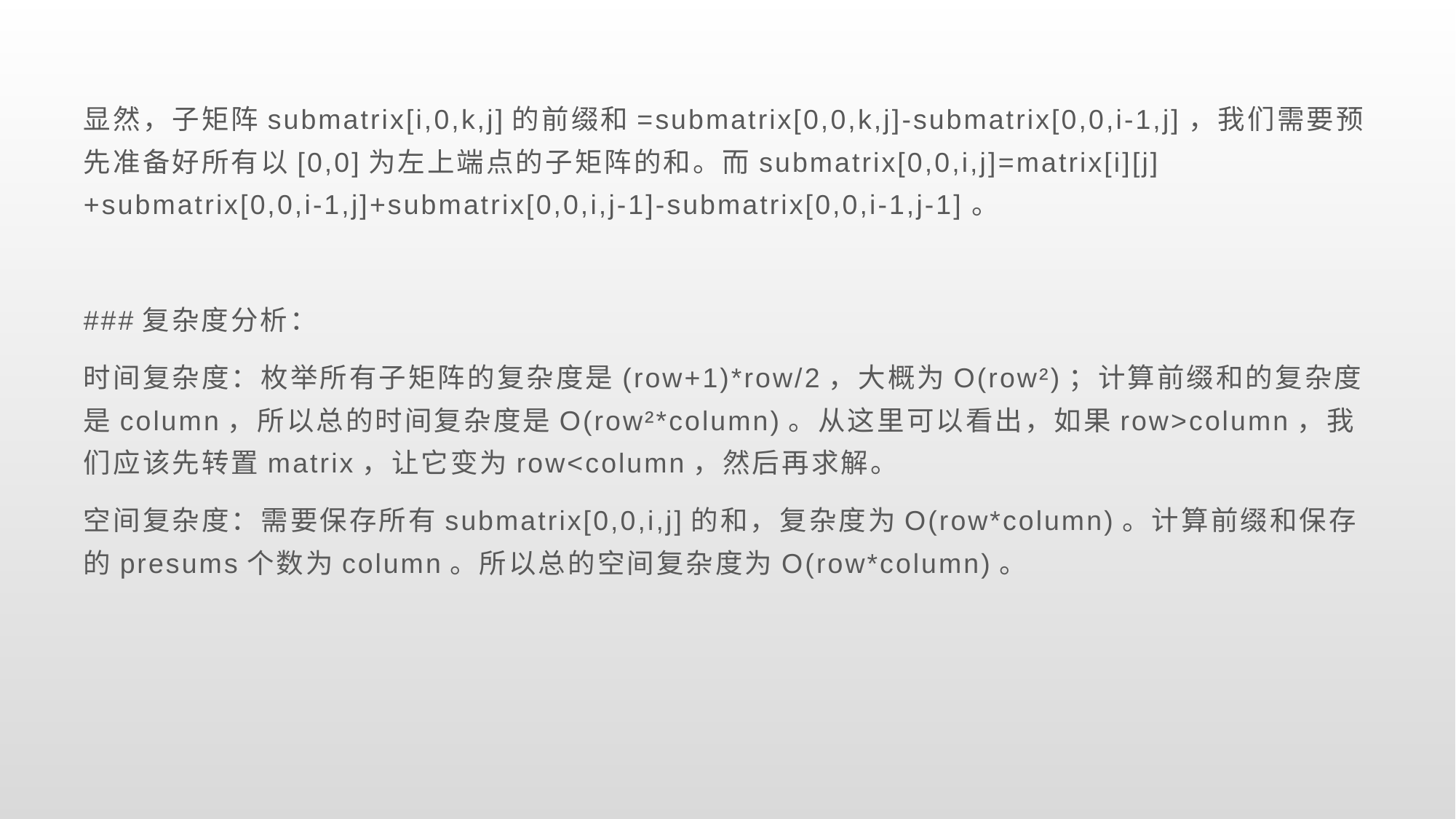

显然，子矩阵submatrix[i,0,k,j]的前缀和=submatrix[0,0,k,j]-submatrix[0,0,i-1,j]，我们需要预先准备好所有以[0,0]为左上端点的子矩阵的和。而submatrix[0,0,i,j]=matrix[i][j]+submatrix[0,0,i-1,j]+submatrix[0,0,i,j-1]-submatrix[0,0,i-1,j-1]。

###复杂度分析：
时间复杂度：枚举所有子矩阵的复杂度是(row+1)*row/2，大概为O(row²)；计算前缀和的复杂度是column，所以总的时间复杂度是O(row²*column)。从这里可以看出，如果row>column，我们应该先转置matrix，让它变为row<column，然后再求解。
空间复杂度：需要保存所有submatrix[0,0,i,j]的和，复杂度为O(row*column)。计算前缀和保存的presums个数为column。所以总的空间复杂度为O(row*column)。